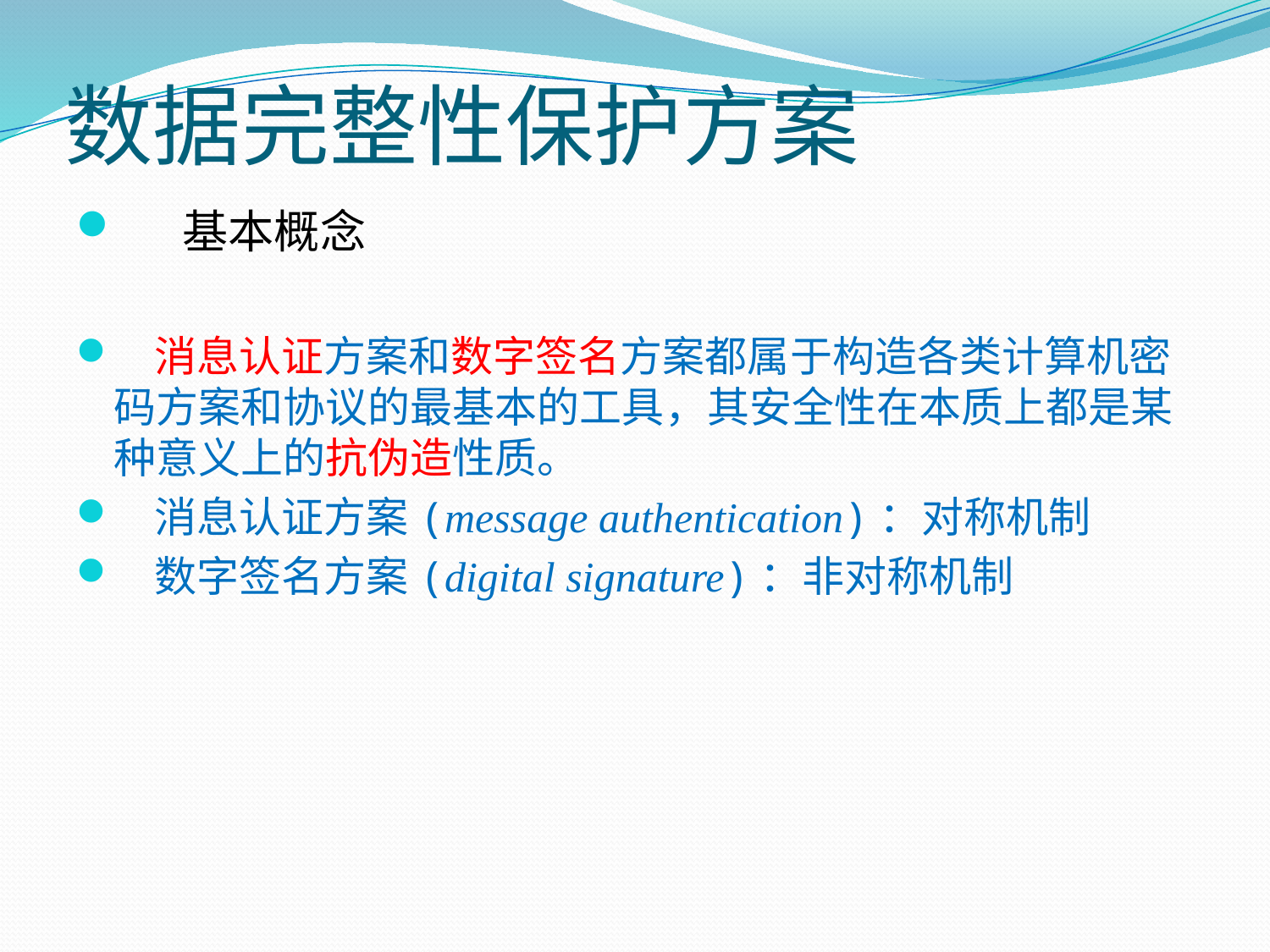

# 数据完整性保护方案
     基本概念

   消息认证方案和数字签名方案都属于构造各类计算机密码方案和协议的最基本的工具，其安全性在本质上都是某种意义上的抗伪造性质。
   消息认证方案(message authentication)：对称机制
   数字签名方案(digital signature)：非对称机制